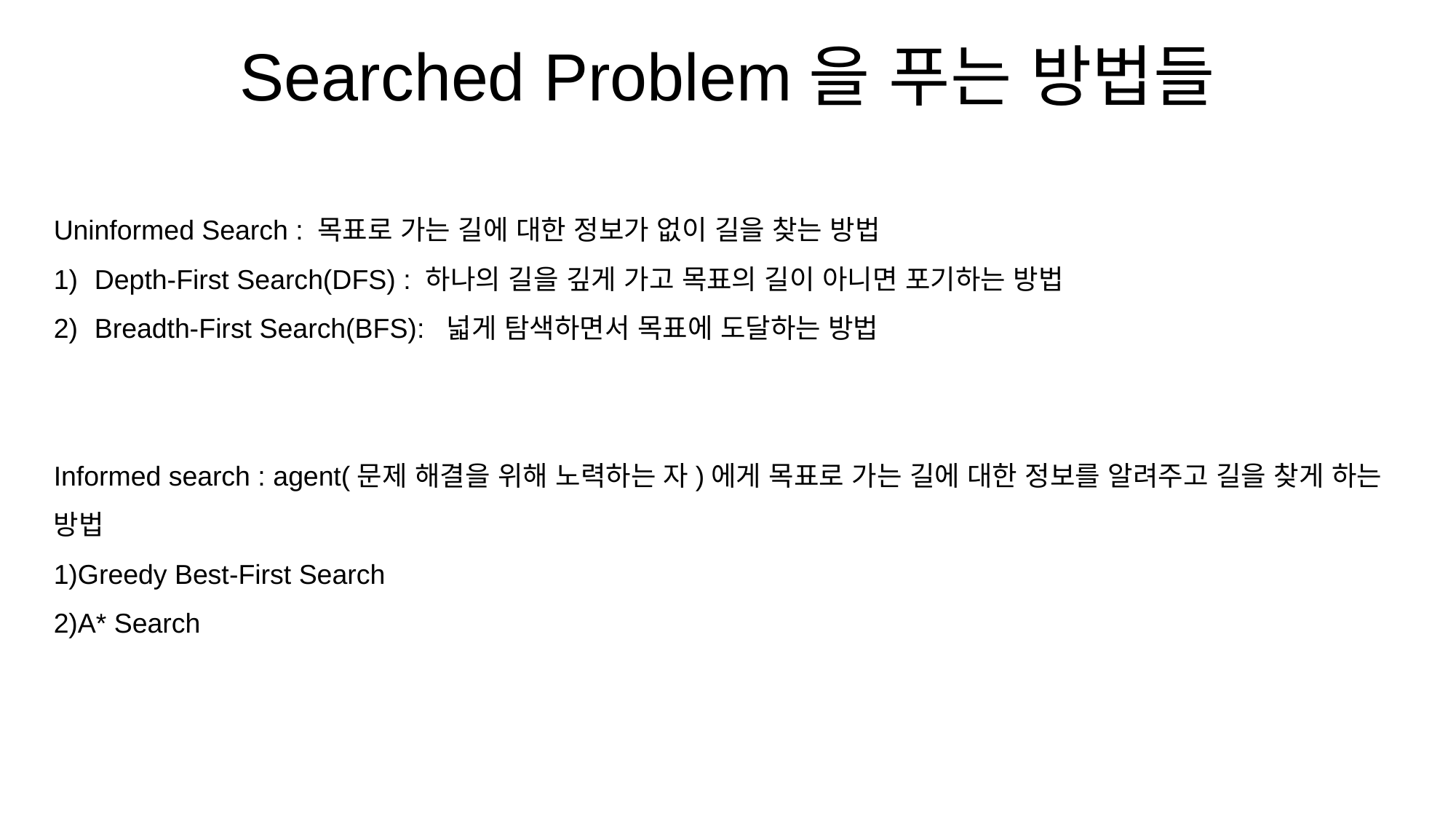

# Searched Problem을 푸는 방법들
Uninformed Search : 목표로 가는 길에 대한 정보가 없이 길을 찾는 방법
Depth-First Search(DFS) : 하나의 길을 깊게 가고 목표의 길이 아니면 포기하는 방법
Breadth-First Search(BFS):  넓게 탐색하면서 목표에 도달하는 방법

Informed search : agent(문제 해결을 위해 노력하는 자)에게 목표로 가는 길에 대한 정보를 알려주고 길을 찾게 하는 방법
1)Greedy Best-First Search
2)A* Search